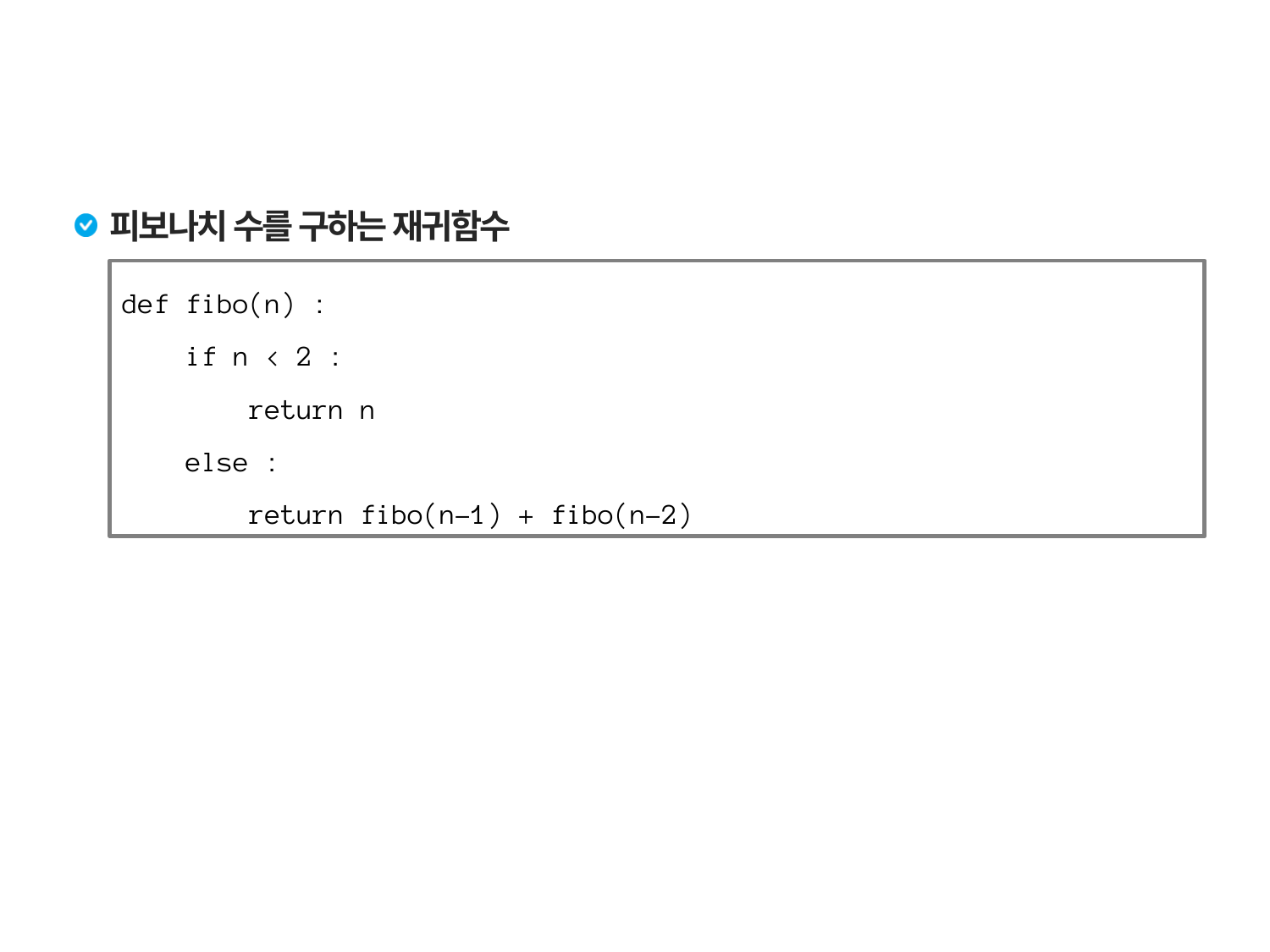

재귀호출
피보나치 수를 구하는 재귀함수
def fibo(n) :
    if n < 2 :
        return n
    else :
        return fibo(n-1) + fibo(n-2)